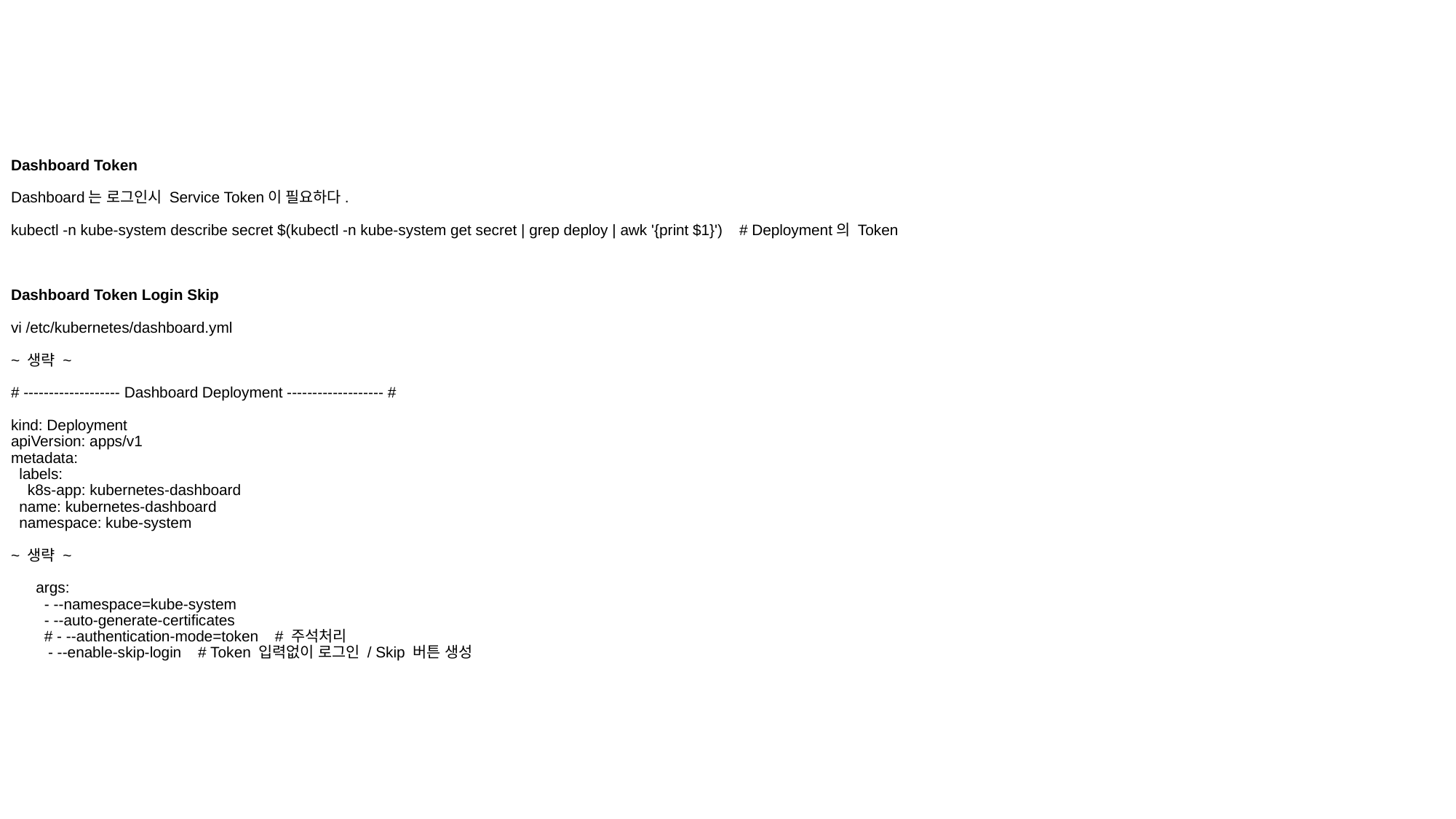

# Dashboard Token Dashboard는 로그인시 Service Token이 필요하다. kubectl -n kube-system describe secret $(kubectl -n kube-system get secret | grep deploy | awk '{print $1}')    # Deployment의 Token Dashboard Token Login Skip vi /etc/kubernetes/dashboard.yml ~ 생략 ~ # ------------------- Dashboard Deployment ------------------- # kind: Deployment apiVersion: apps/v1 metadata: labels: k8s-app: kubernetes-dashboard name: kubernetes-dashboard namespace: kube-system ~ 생략 ~ args: - --namespace=kube-system - --auto-generate-certificates # - --authentication-mode=token    # 주석처리 - --enable-skip-login    # Token 입력없이 로그인 / Skip 버튼 생성